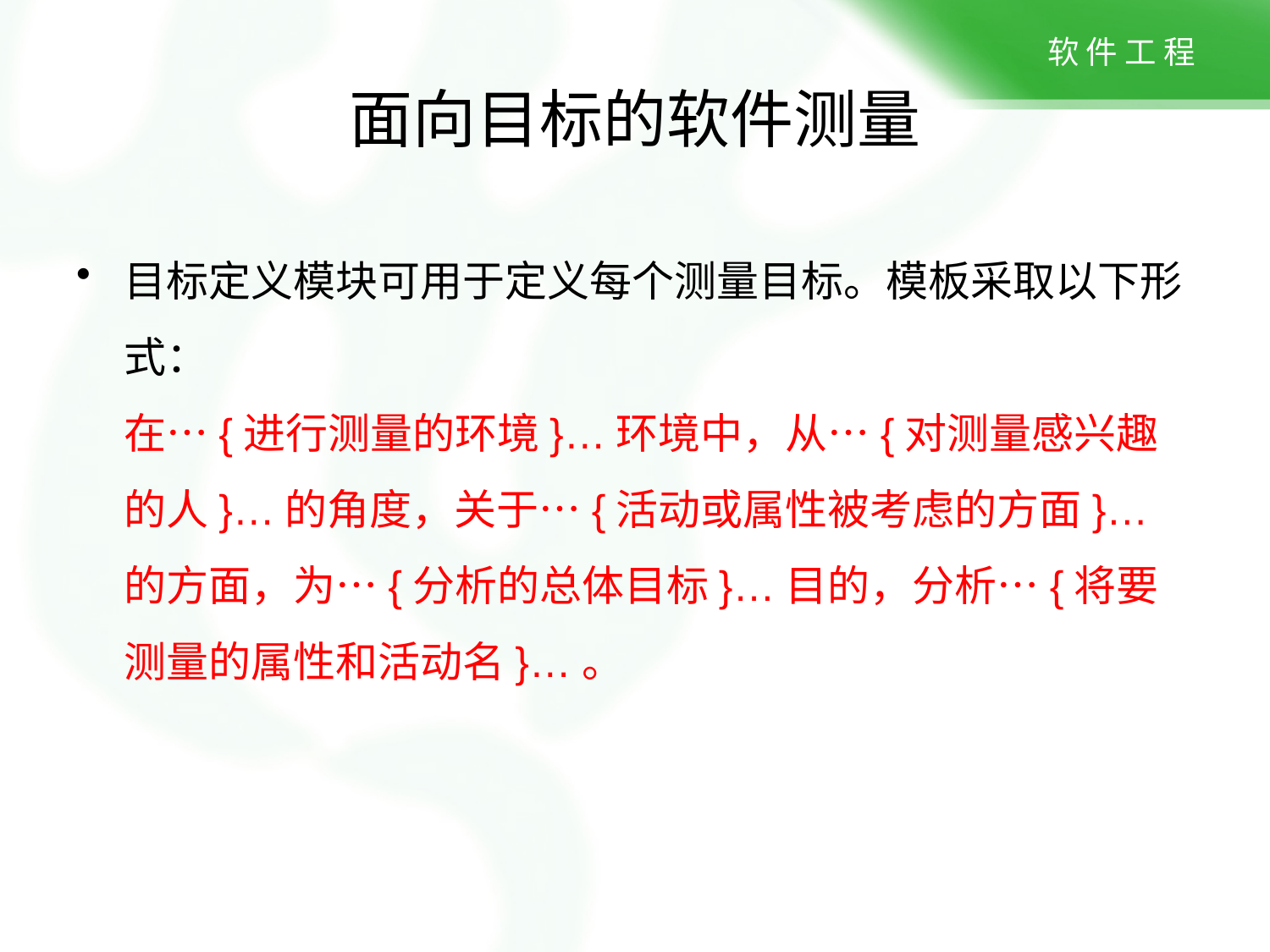

# 面向目标的软件测量
目标定义模块可用于定义每个测量目标。模板采取以下形式：
在…{进行测量的环境}…环境中，从…{对测量感兴趣的人}…的角度，关于…{活动或属性被考虑的方面}…的方面，为…{分析的总体目标}…目的，分析…{将要测量的属性和活动名}…。